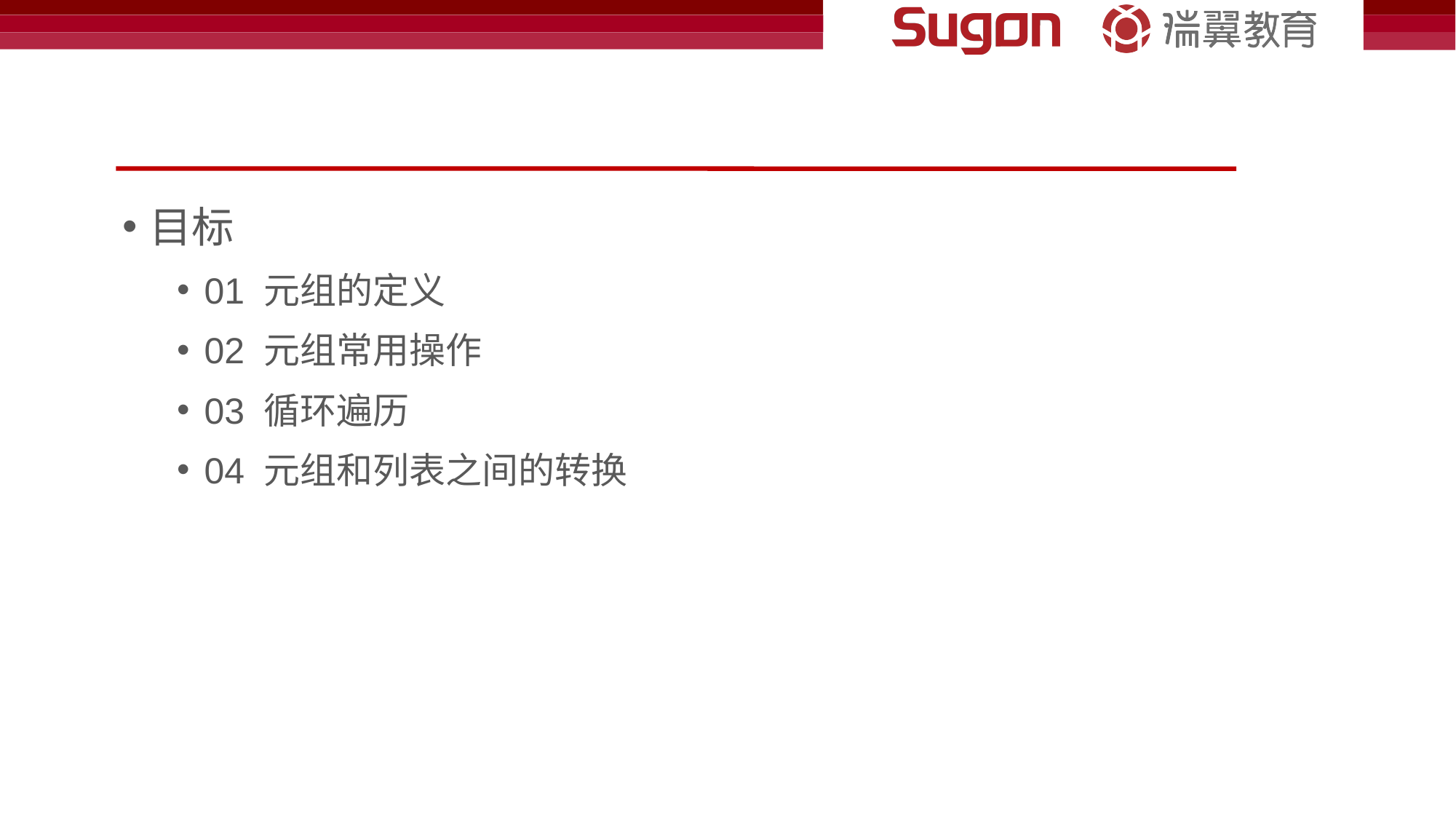

#
目标
01 元组的定义
02 元组常用操作
03 循环遍历
04 元组和列表之间的转换